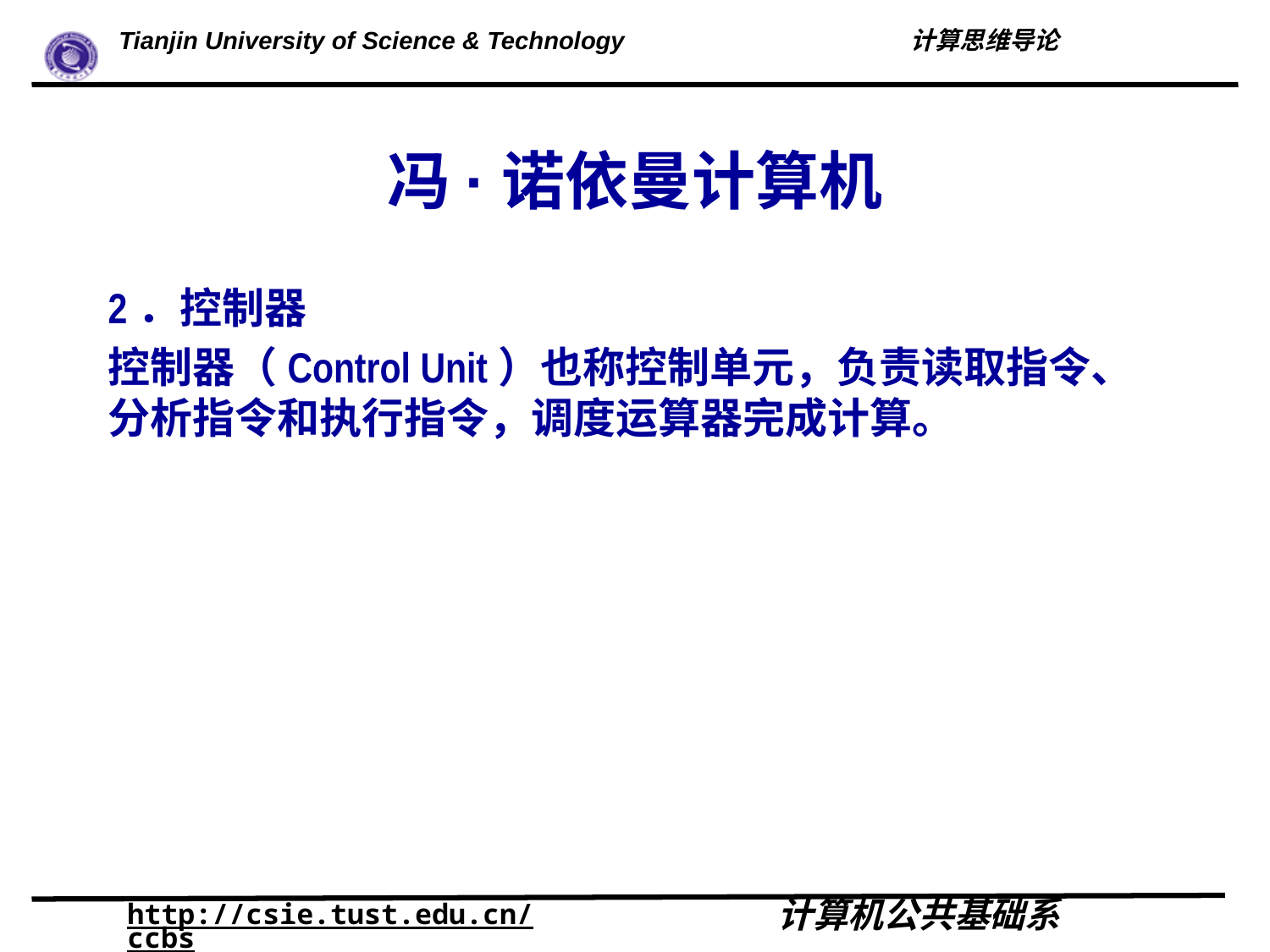

# 冯·诺依曼计算机
2．控制器
控制器（Control Unit）也称控制单元，负责读取指令、分析指令和执行指令，调度运算器完成计算。